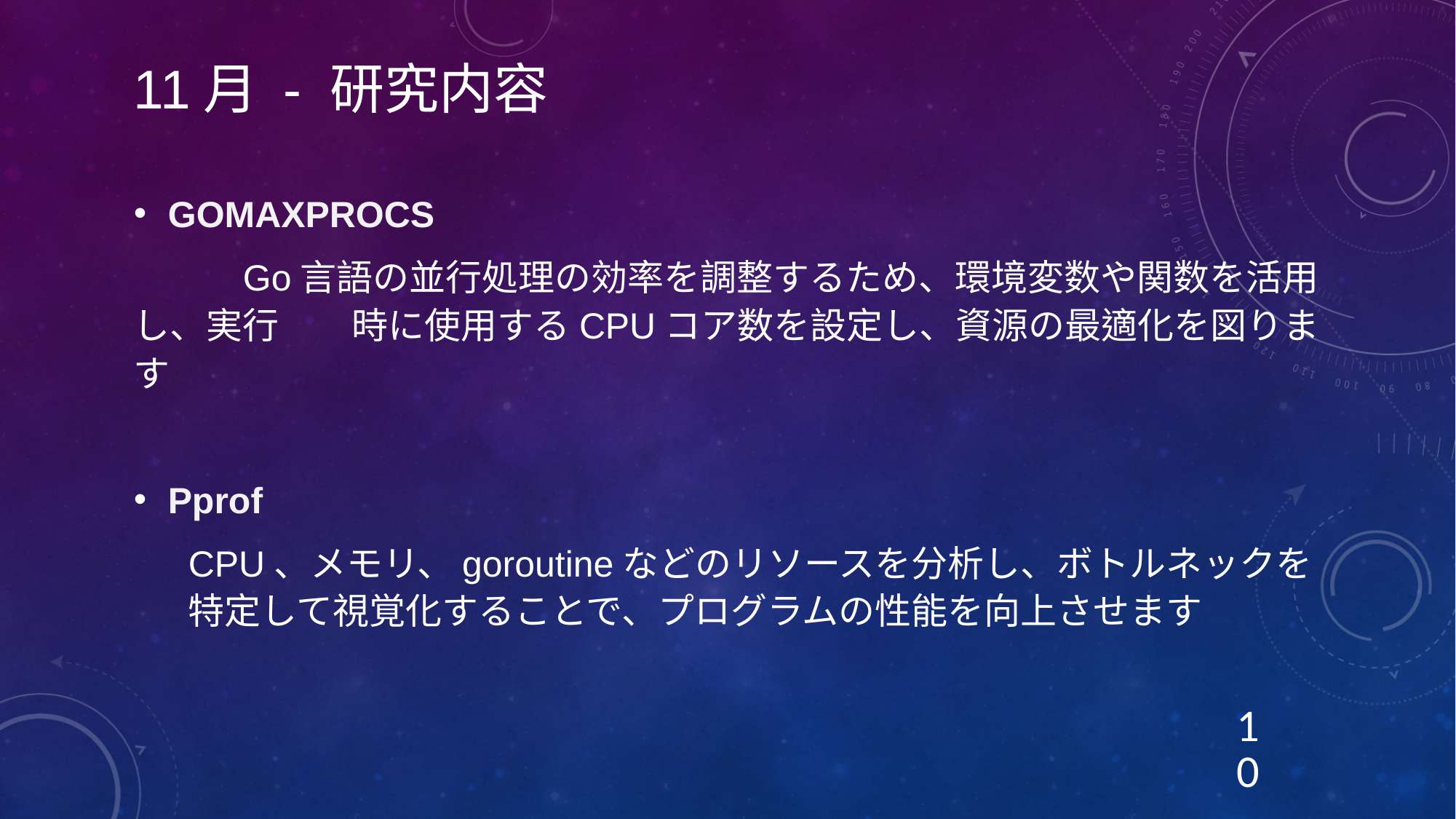

# 11月 - 研究内容
GOMAXPROCS
	Go言語の並行処理の効率を調整するため、環境変数や関数を活用し、実行	時に使用するCPUコア数を設定し、資源の最適化を図ります

Pprof
CPU、メモリ、goroutineなどのリソースを分析し、ボトルネックを特定して視覚化することで、プログラムの性能を向上させます
10